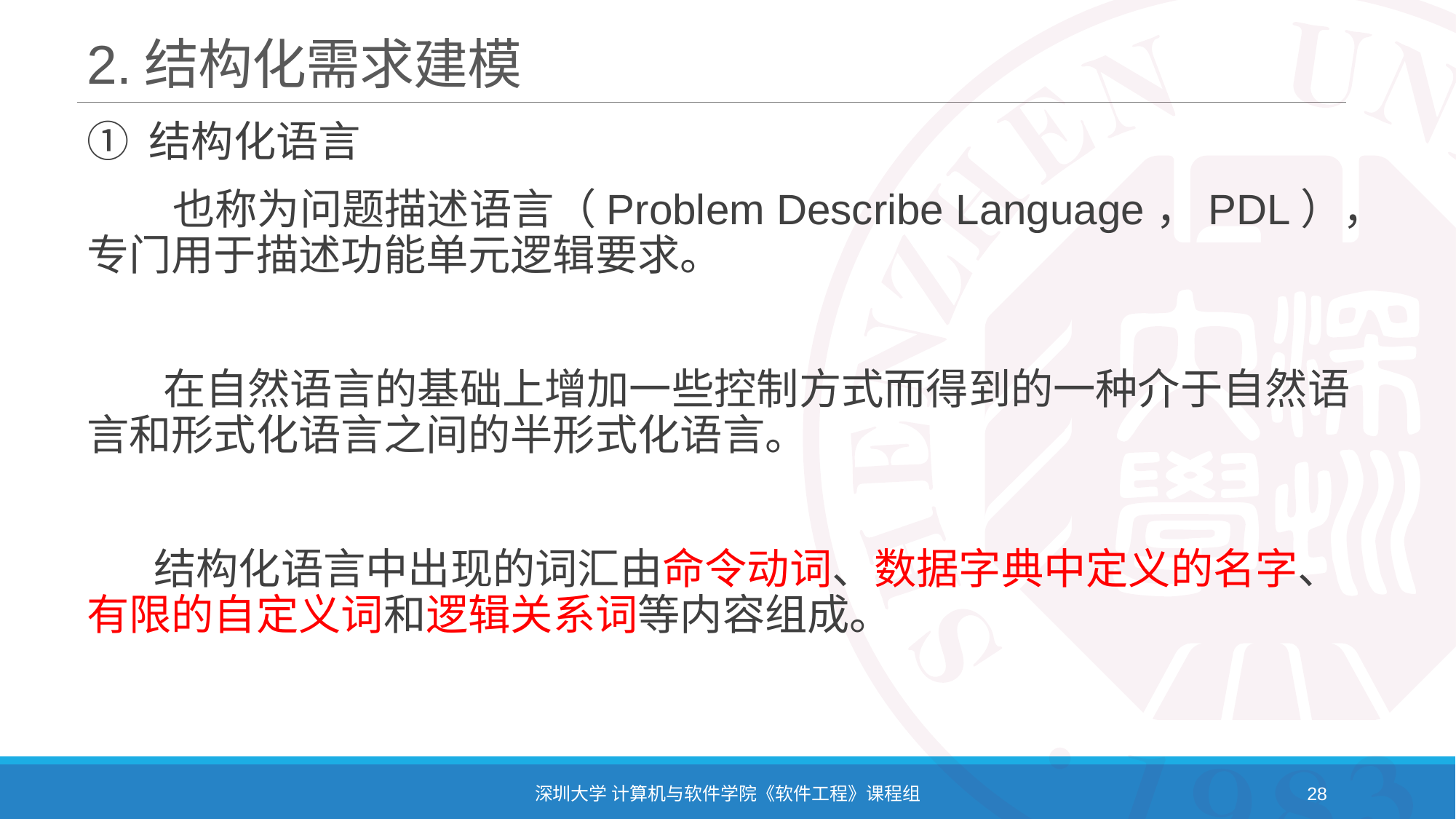

# 2.结构化需求建模
① 结构化语言
        也称为问题描述语言（Problem Describe Language，PDL），专门用于描述功能单元逻辑要求。

       在自然语言的基础上增加一些控制方式而得到的一种介于自然语言和形式化语言之间的半形式化语言。

      结构化语言中出现的词汇由命令动词、数据字典中定义的名字、有限的自定义词和逻辑关系词等内容组成。

深圳大学 计算机与软件学院《软件工程》课程组
28